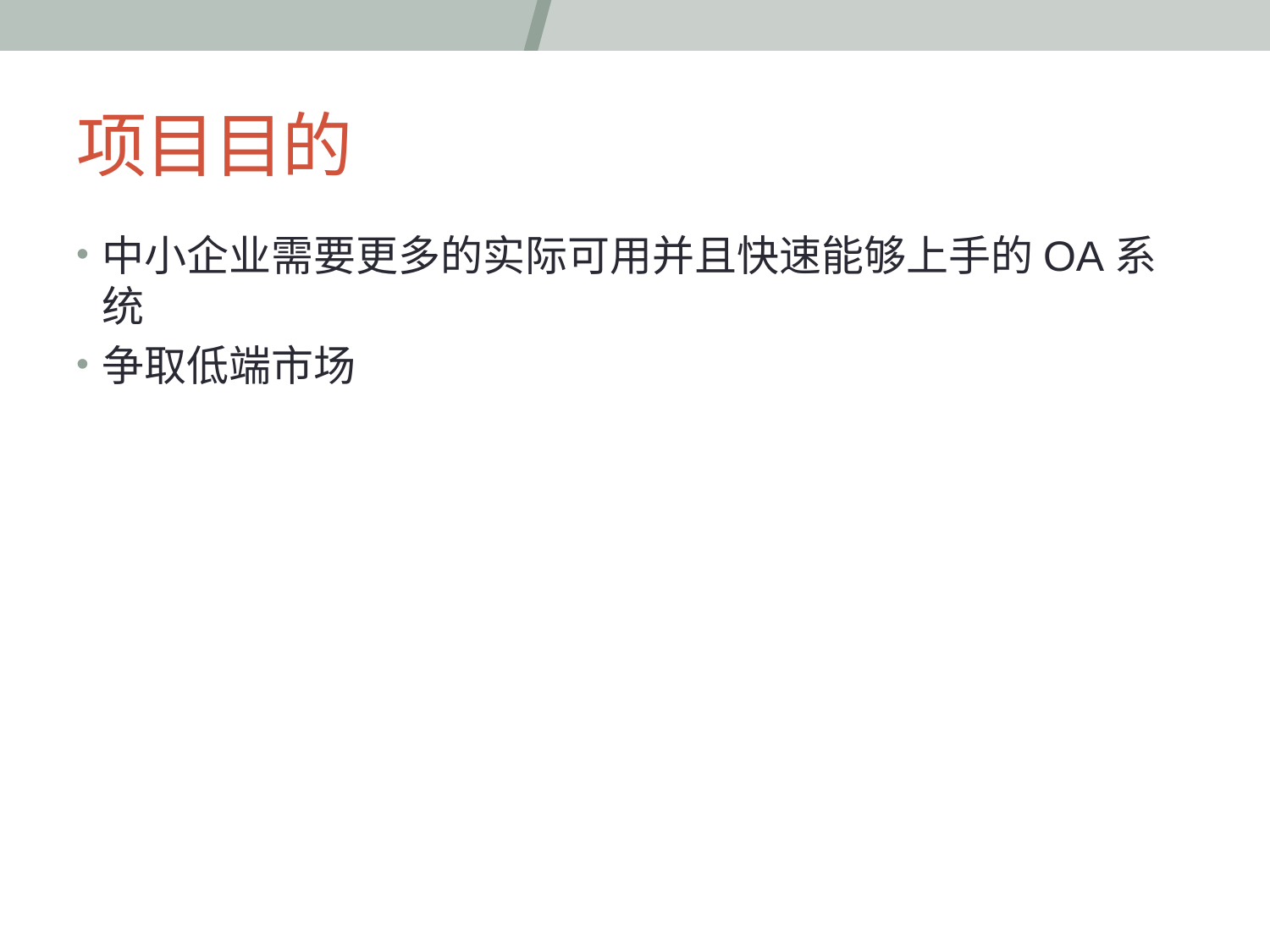

# 项目目的
中小企业需要更多的实际可用并且快速能够上手的OA系统
争取低端市场